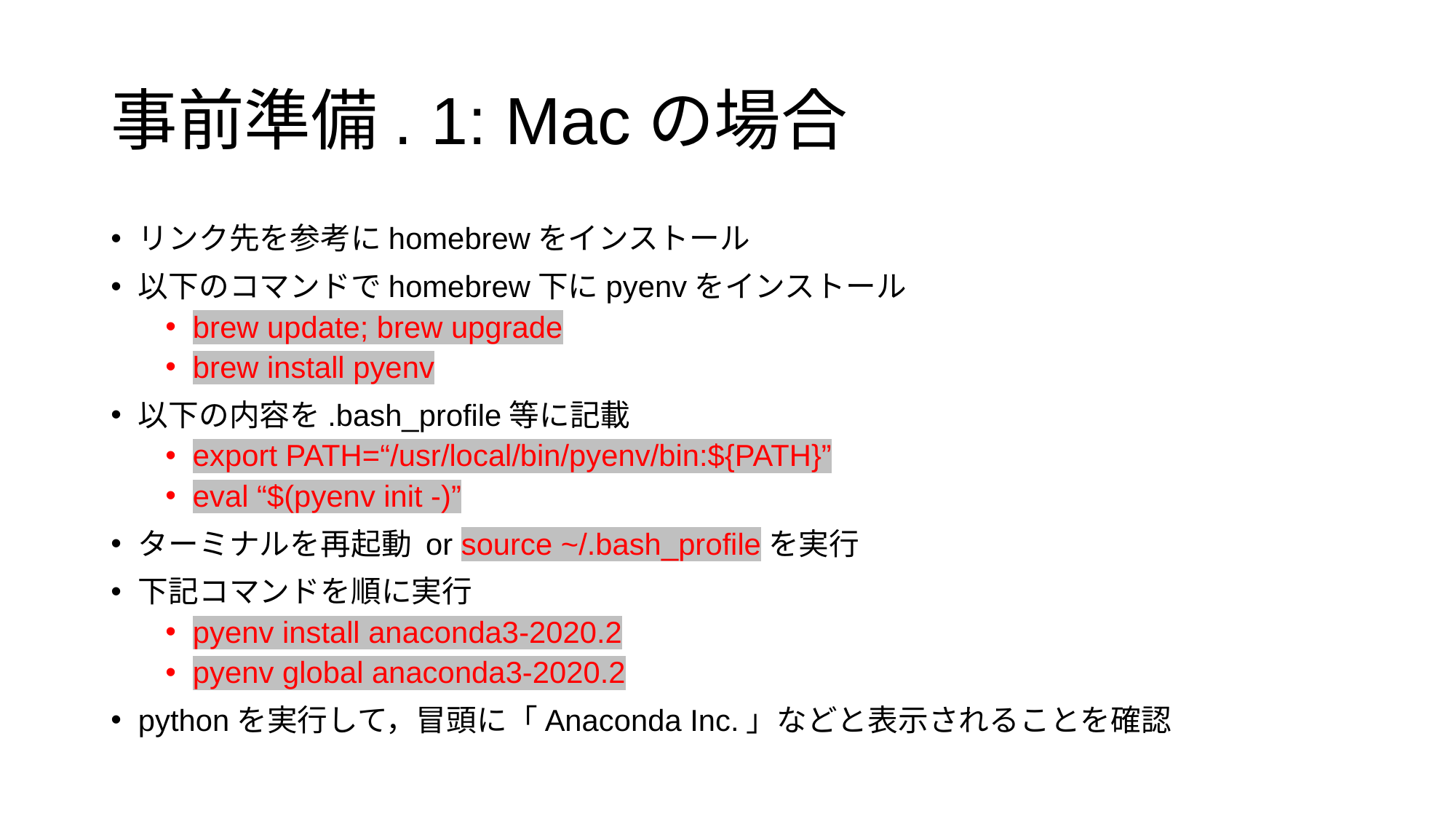

# 事前準備. 1: Macの場合
リンク先を参考にhomebrewをインストール
以下のコマンドでhomebrew下にpyenvをインストール
brew update; brew upgrade
brew install pyenv
以下の内容を.bash_profile等に記載
export PATH=“/usr/local/bin/pyenv/bin:${PATH}”
eval “$(pyenv init -)”
ターミナルを再起動 or source ~/.bash_profileを実行
下記コマンドを順に実行
pyenv install anaconda3-2020.2
pyenv global anaconda3-2020.2
pythonを実行して，冒頭に「Anaconda Inc.」などと表示されることを確認